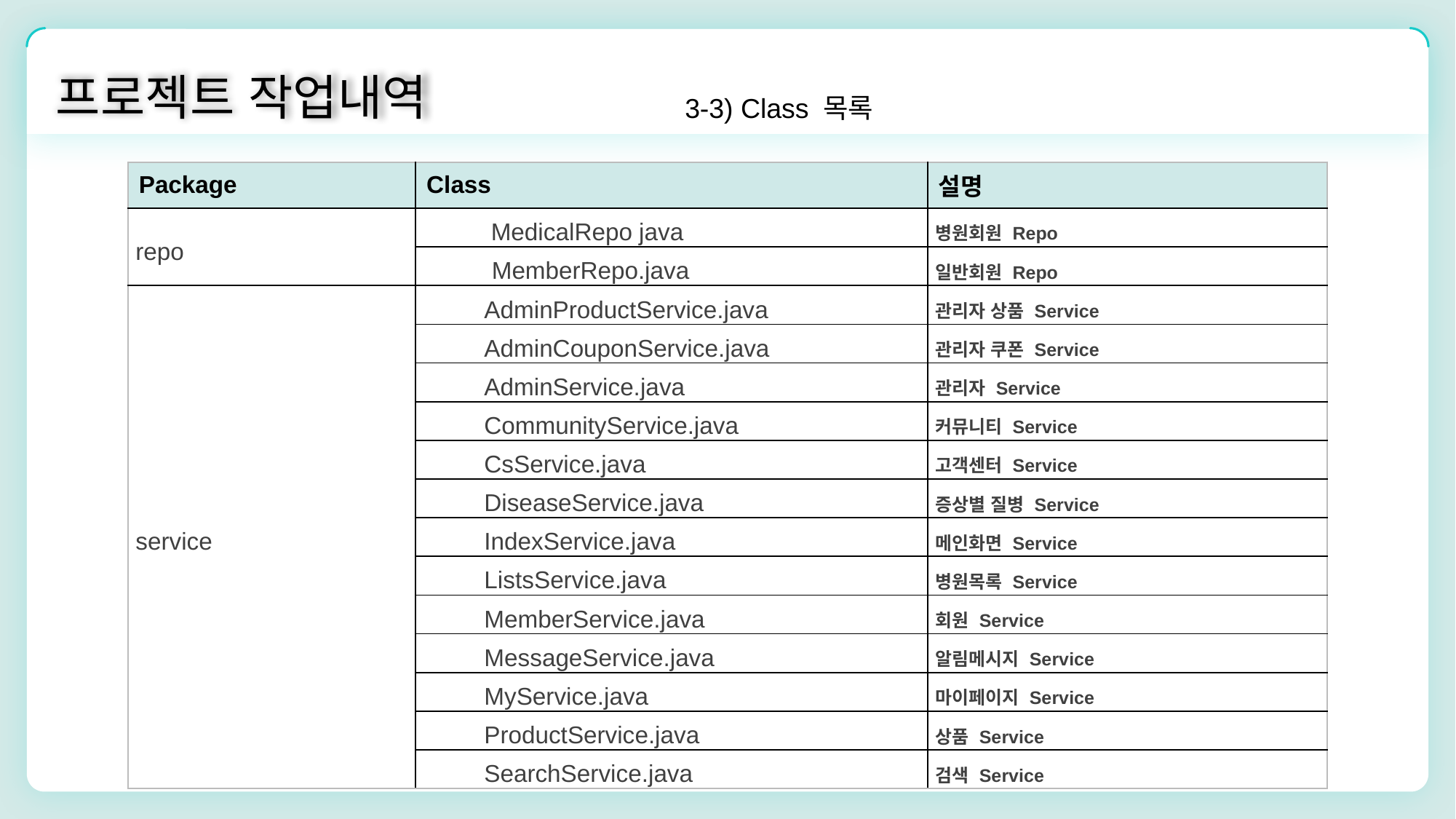

프로젝트 작업내역
3-3) Class 목록
| Package | Class | 설명 |
| --- | --- | --- |
| repo | MedicalRepo java | 병원회원 Repo |
|  | MemberRepo.java | 일반회원 Repo |
| service | AdminProductService.java | 관리자 상품 Service |
|  | AdminCouponService.java | 관리자 쿠폰 Service |
|  | AdminService.java | 관리자 Service |
|  | CommunityService.java | 커뮤니티 Service |
|  | CsService.java | 고객센터 Service |
|  | DiseaseService.java | 증상별 질병 Service |
|  | IndexService.java | 메인화면 Service |
|  | ListsService.java | 병원목록 Service |
|  | MemberService.java | 회원 Service |
|  | MessageService.java | 알림메시지 Service |
|  | MyService.java | 마이페이지 Service |
|  | ProductService.java | 상품 Service |
|  | SearchService.java | 검색 Service |